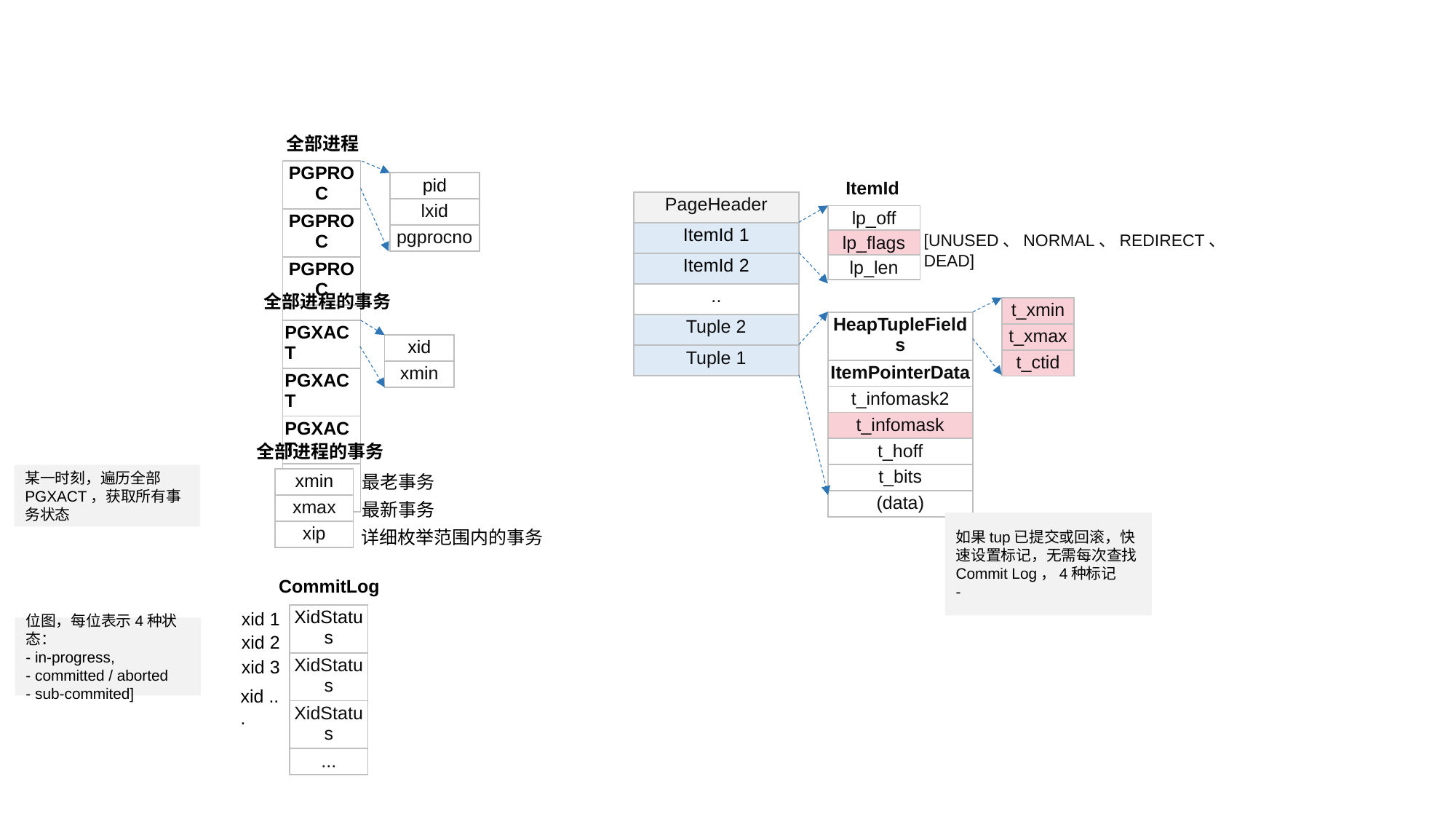

全部进程
| PGPROC |
| --- |
| PGPROC |
| PGPROC |
| ... |
ItemId
| pid |
| --- |
| lxid |
| pgprocno |
| PageHeader |
| --- |
| ItemId 1 |
| ItemId 2 |
| .. |
| Tuple 2 |
| Tuple 1 |
| lp\_off |
| --- |
| lp\_flags |
| lp\_len |
[UNUSED、NORMAL、REDIRECT、DEAD]
全部进程的事务
| t\_xmin |
| --- |
| t\_xmax |
| t\_ctid |
| HeapTupleFields |
| --- |
| ItemPointerData |
| t\_infomask2 |
| t\_infomask |
| t\_hoff |
| t\_bits |
| (data) |
| PGXACT |
| --- |
| PGXACT |
| PGXACT |
| PGXACT |
| xid |
| --- |
| xmin |
全部进程的事务
某一时刻，遍历全部PGXACT，获取所有事务状态
最老事务
| xmin |
| --- |
| xmax |
| xip |
最新事务
如果tup已提交或回滚，快速设置标记，无需每次查找Commit Log，4种标记
-
详细枚举范围内的事务
CommitLog
xid 1
| XidStatus |
| --- |
| XidStatus |
| XidStatus |
| ... |
位图，每位表示4种状态：
- in-progress,
- committed / aborted
- sub-commited]
xid 2
xid 3
xid ...